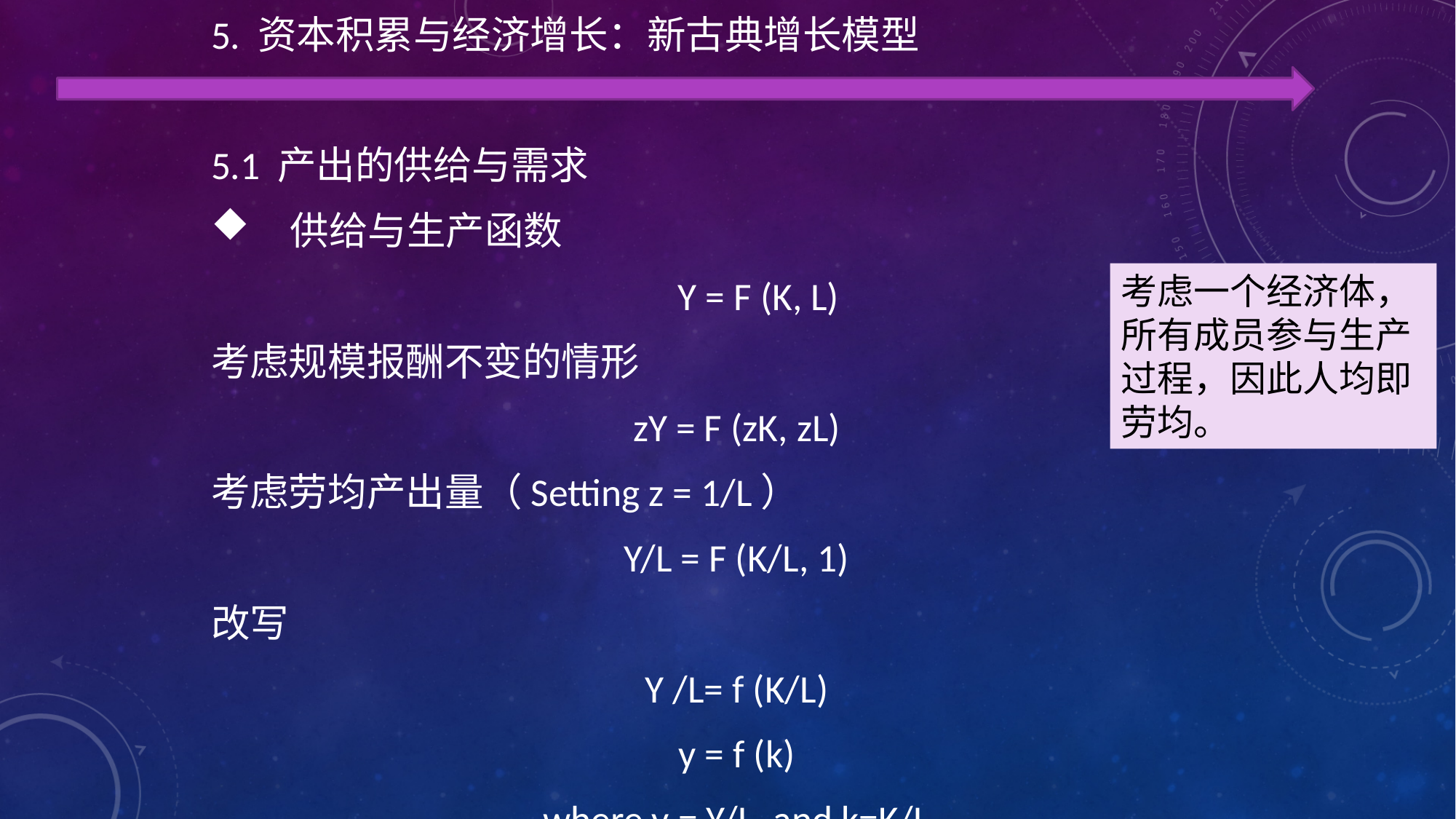

5. 资本积累与经济增长：新古典增长模型

5.1 产出的供给与需求
    供给与生产函数
     Y = F (K, L)
考虑规模报酬不变的情形
zY = F (zK, zL)
考虑劳均产出量（Setting z = 1/L）
Y/L = F (K/L, 1)
改写
Y /L= f (K/L)
y = f (k)
where y = Y/L, and k=K/L

考虑一个经济体，所有成员参与生产过程，因此人均即劳均。